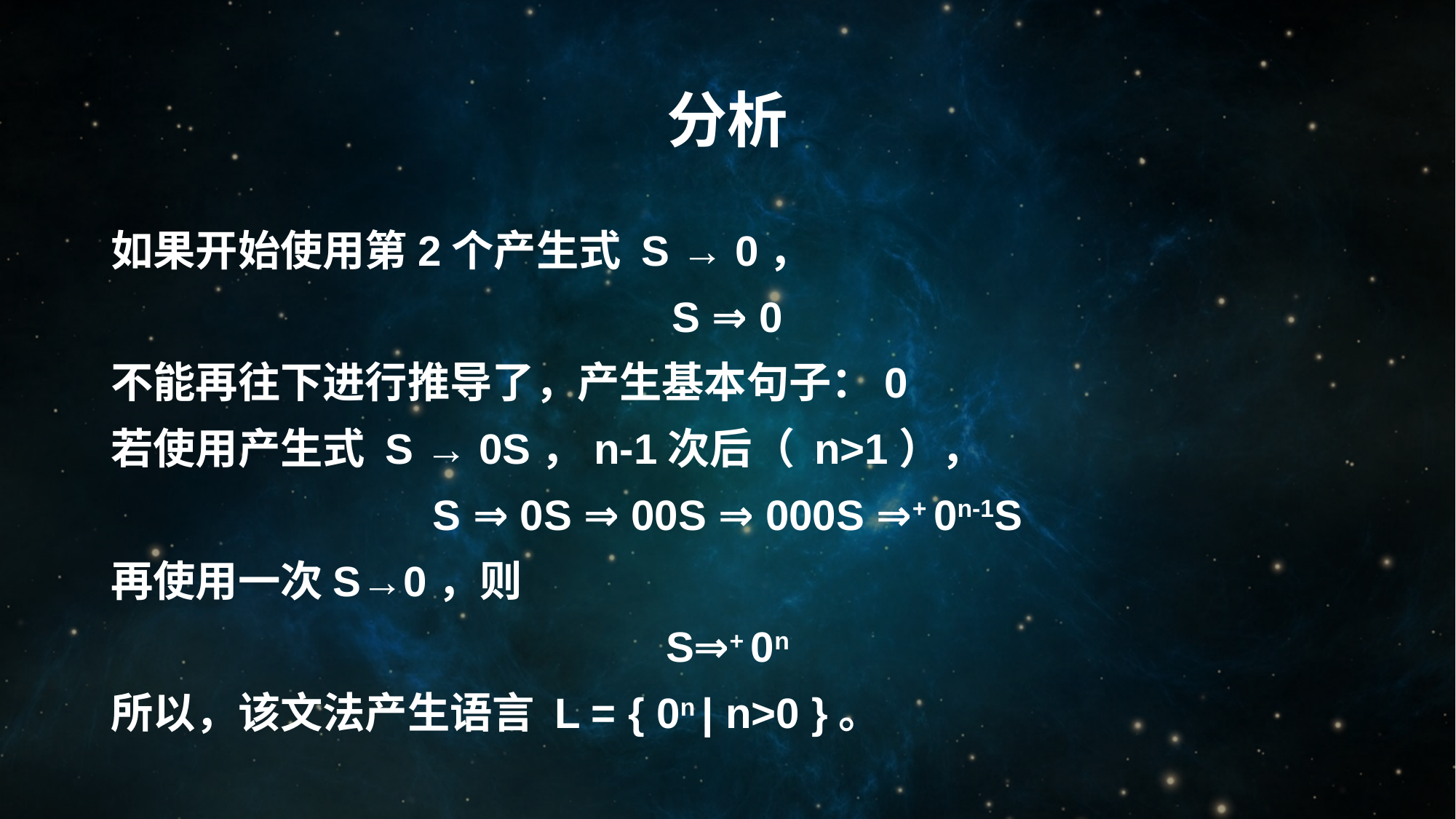

# 分析
如果开始使用第2个产生式 S → 0，
S ⇒ 0
不能再往下进行推导了，产生基本句子：0
若使用产生式 S → 0S，n-1次后（ n>1），
S ⇒ 0S ⇒ 00S ⇒ 000S ⇒+ 0n-1S
再使用一次S→0，则
S⇒+ 0n
所以，该文法产生语言 L = { 0n | n>0 }。